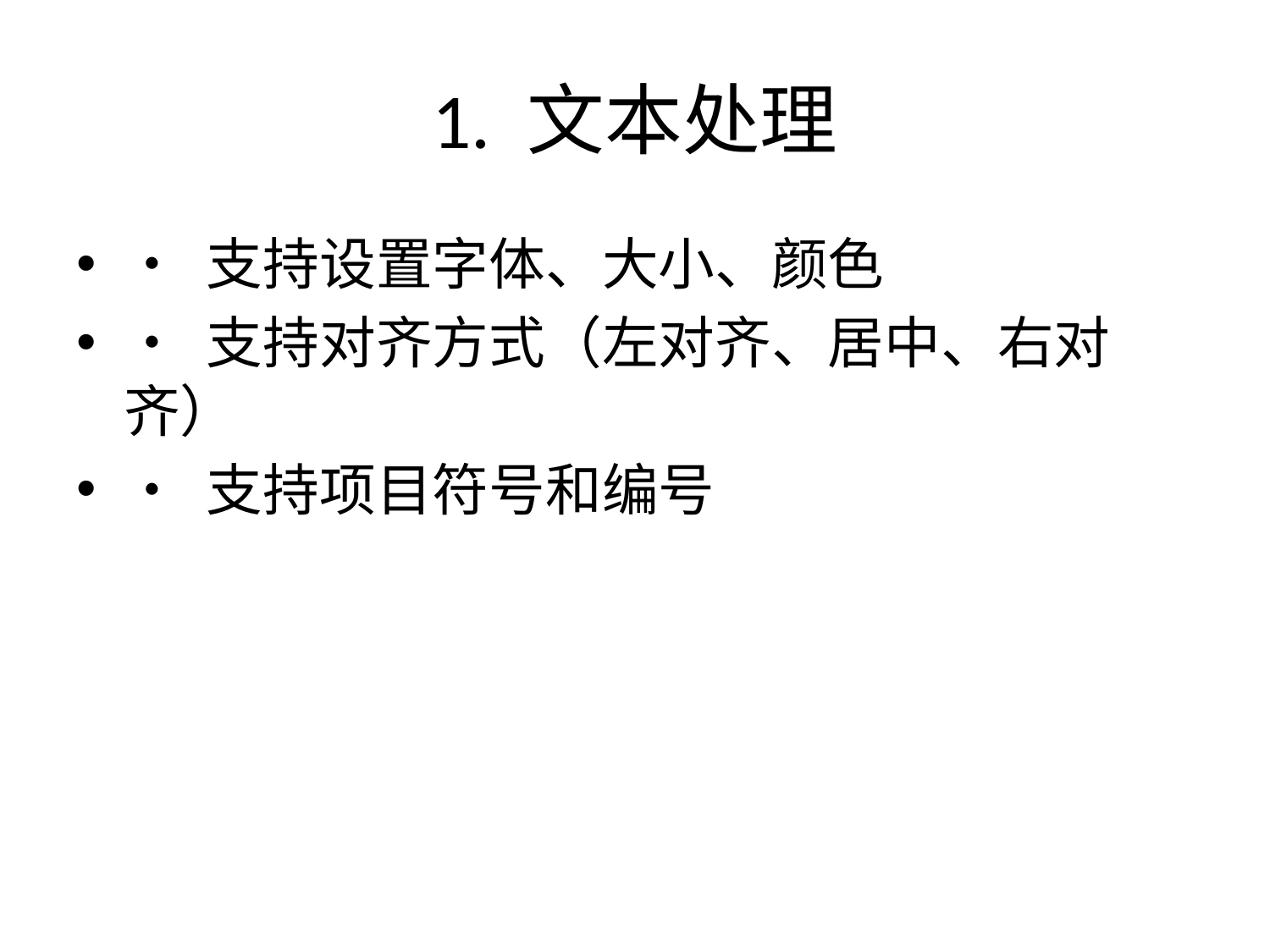

# 1. 文本处理
• 支持设置字体、大小、颜色
• 支持对齐方式（左对齐、居中、右对齐）
• 支持项目符号和编号